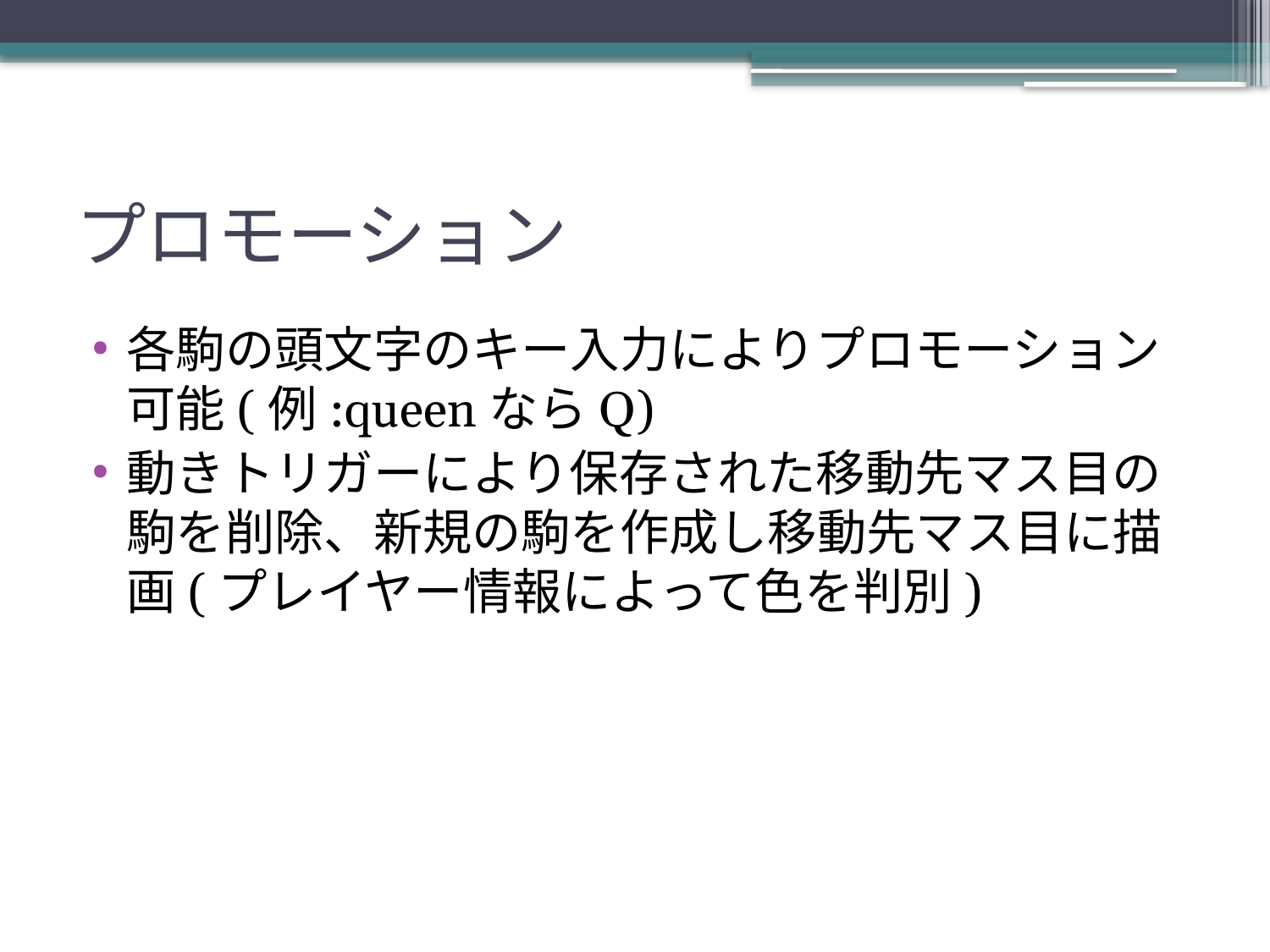

# プロモーション
各駒の頭文字のキー入力によりプロモーション可能(例:queenならQ)
動きトリガーにより保存された移動先マス目の駒を削除、新規の駒を作成し移動先マス目に描画(プレイヤー情報によって色を判別)